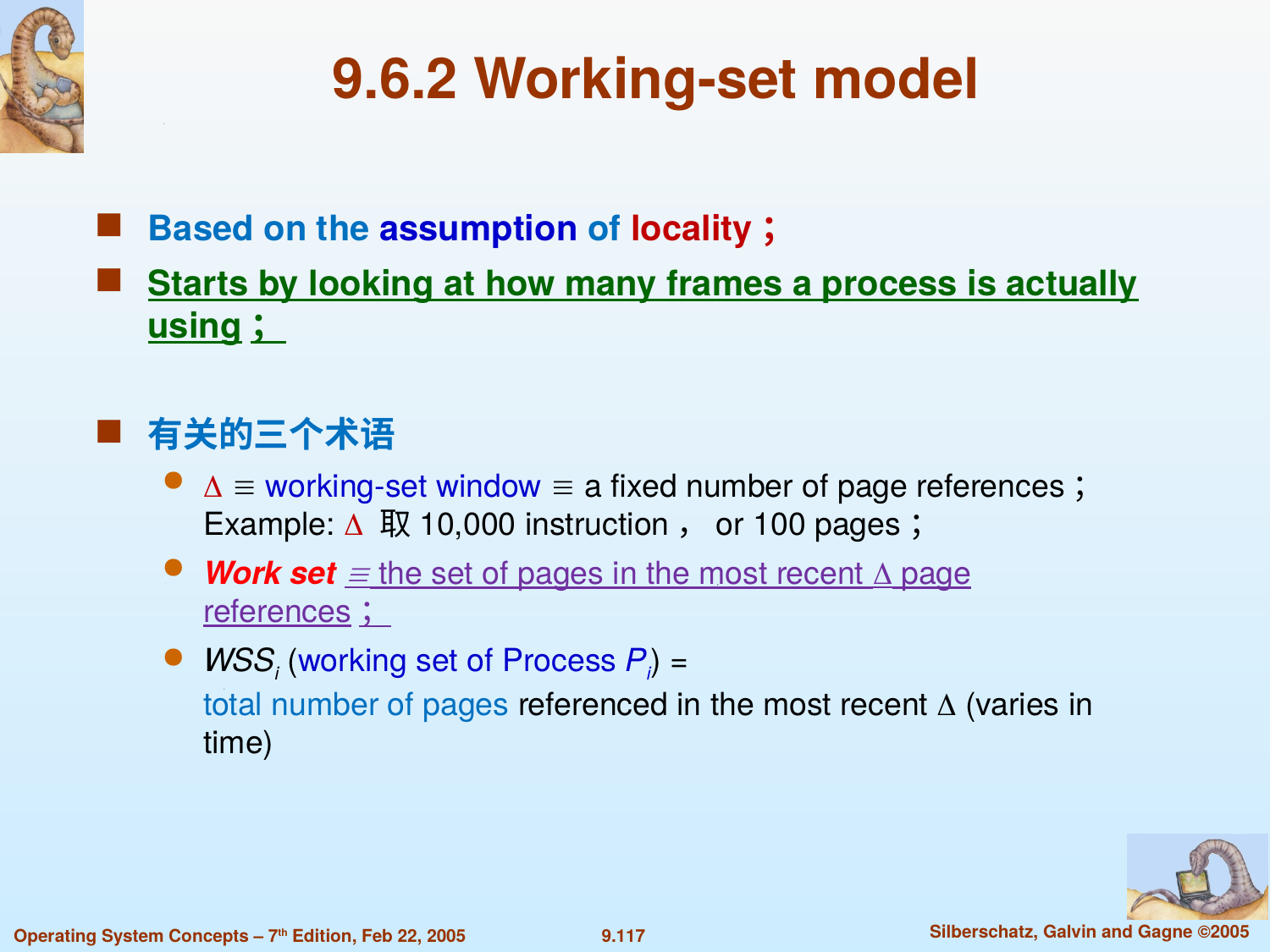

9.6.2 Working-set model
Based on the assumption of locality；
Starts by looking at how many frames a process is actually using；

有关的三个术语
Δ ≡ working-set window ≡ a fixed number of page references；
Example: Δ 取10,000 instruction，or 100 pages；
Work set ≡ the set of pages in the most recent Δ page references；
WSSi (working set of Process Pi) =
total number of pages referenced in the most recent Δ (varies in time)